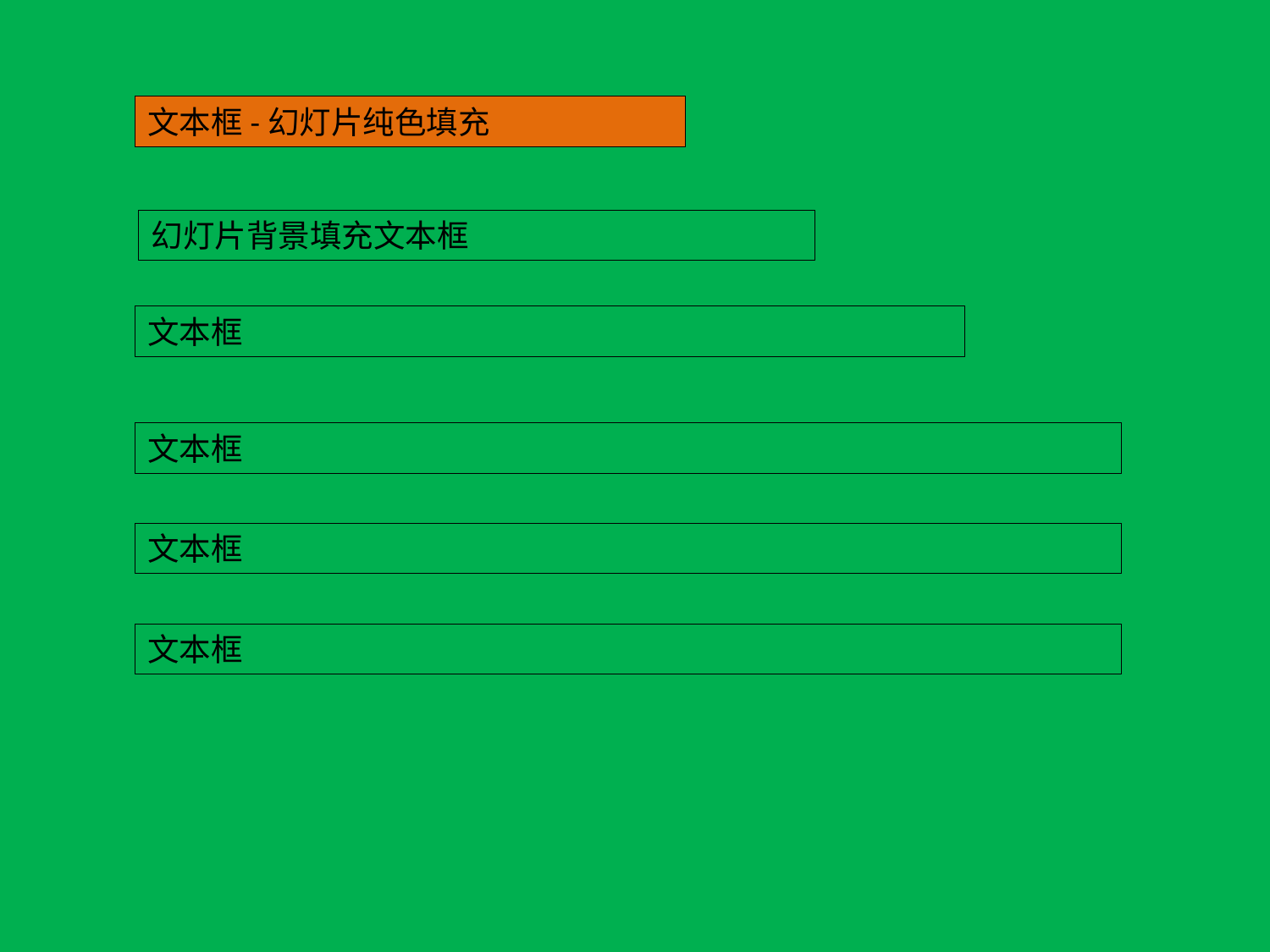

文本框-幻灯片纯色填充
幻灯片背景填充文本框
文本框
文本框
文本框
文本框